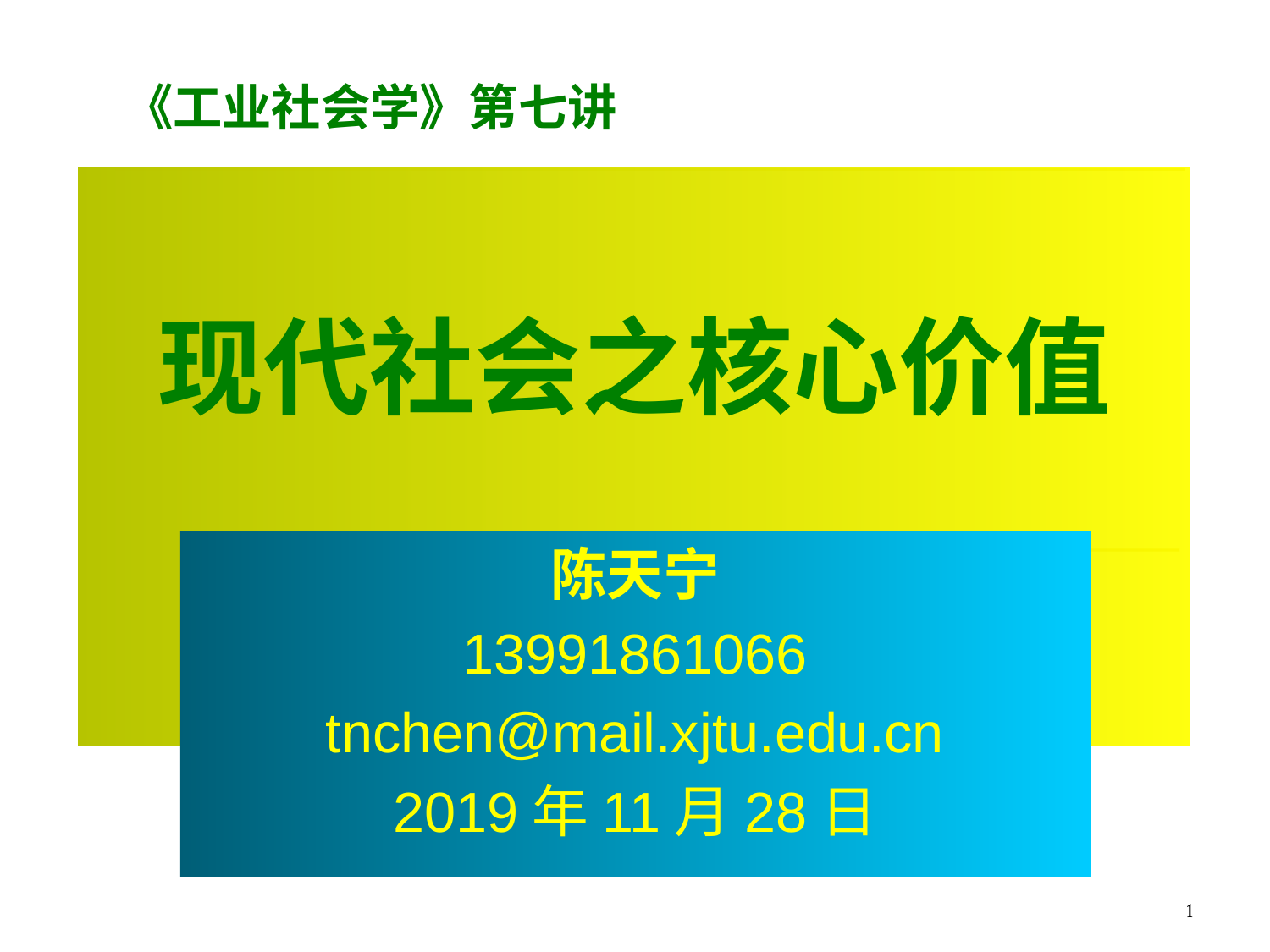

《工业社会学》第七讲
# 现代社会之核心价值
陈天宁
13991861066
tnchen@mail.xjtu.edu.cn
2019年11月28日
1